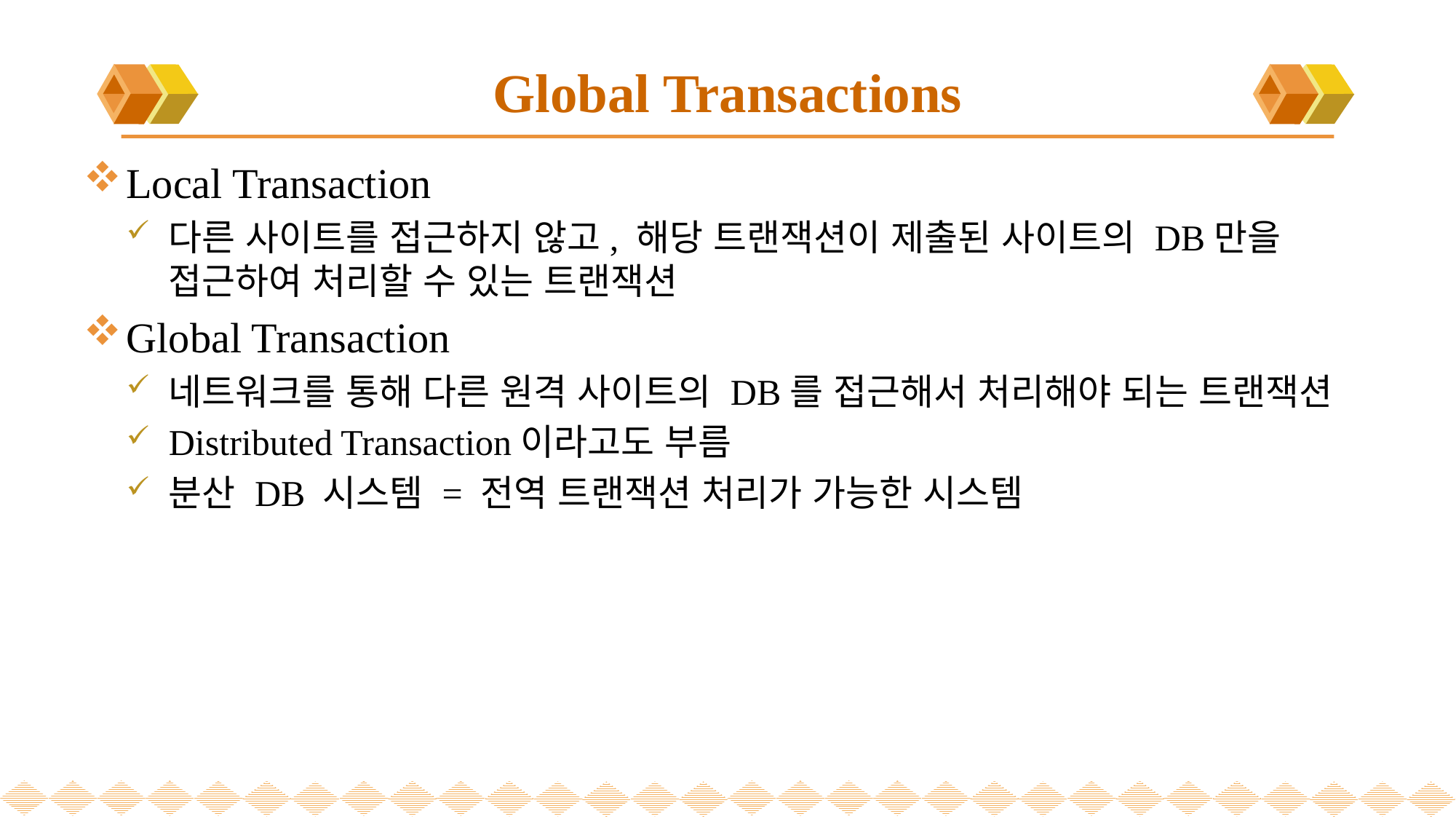

# Global Transactions
Local Transaction
다른 사이트를 접근하지 않고, 해당 트랜잭션이 제출된 사이트의 DB만을 접근하여 처리할 수 있는 트랜잭션
Global Transaction
네트워크를 통해 다른 원격 사이트의 DB를 접근해서 처리해야 되는 트랜잭션
Distributed Transaction이라고도 부름
분산 DB 시스템 = 전역 트랜잭션 처리가 가능한 시스템